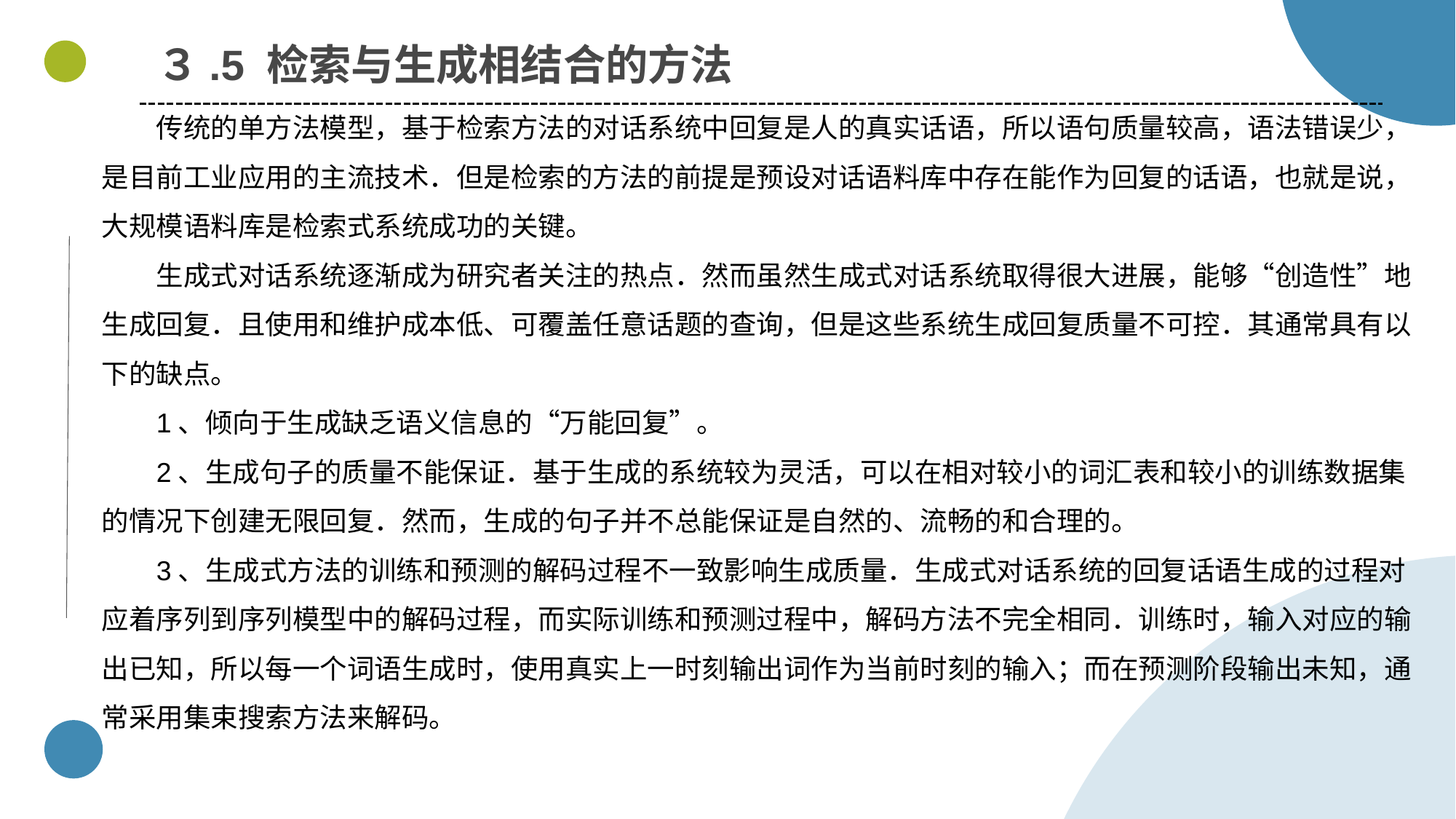

３.5 检索与生成相结合的方法
传统的单方法模型，基于检索方法的对话系统中回复是人的真实话语，所以语句质量较高，语法错误少，是目前工业应用的主流技术．但是检索的方法的前提是预设对话语料库中存在能作为回复的话语，也就是说，大规模语料库是检索式系统成功的关键。
生成式对话系统逐渐成为研究者关注的热点．然而虽然生成式对话系统取得很大进展，能够“创造性”地生成回复．且使用和维护成本低、可覆盖任意话题的查询，但是这些系统生成回复质量不可控．其通常具有以下的缺点。
1、倾向于生成缺乏语义信息的“万能回复”。
2、生成句子的质量不能保证．基于生成的系统较为灵活，可以在相对较小的词汇表和较小的训练数据集的情况下创建无限回复．然而，生成的句子并不总能保证是自然的、流畅的和合理的。
3、生成式方法的训练和预测的解码过程不一致影响生成质量．生成式对话系统的回复话语生成的过程对应着序列到序列模型中的解码过程，而实际训练和预测过程中，解码方法不完全相同．训练时，输入对应的输出已知，所以每一个词语生成时，使用真实上一时刻输出词作为当前时刻的输入；而在预测阶段输出未知，通常采用集束搜索方法来解码。